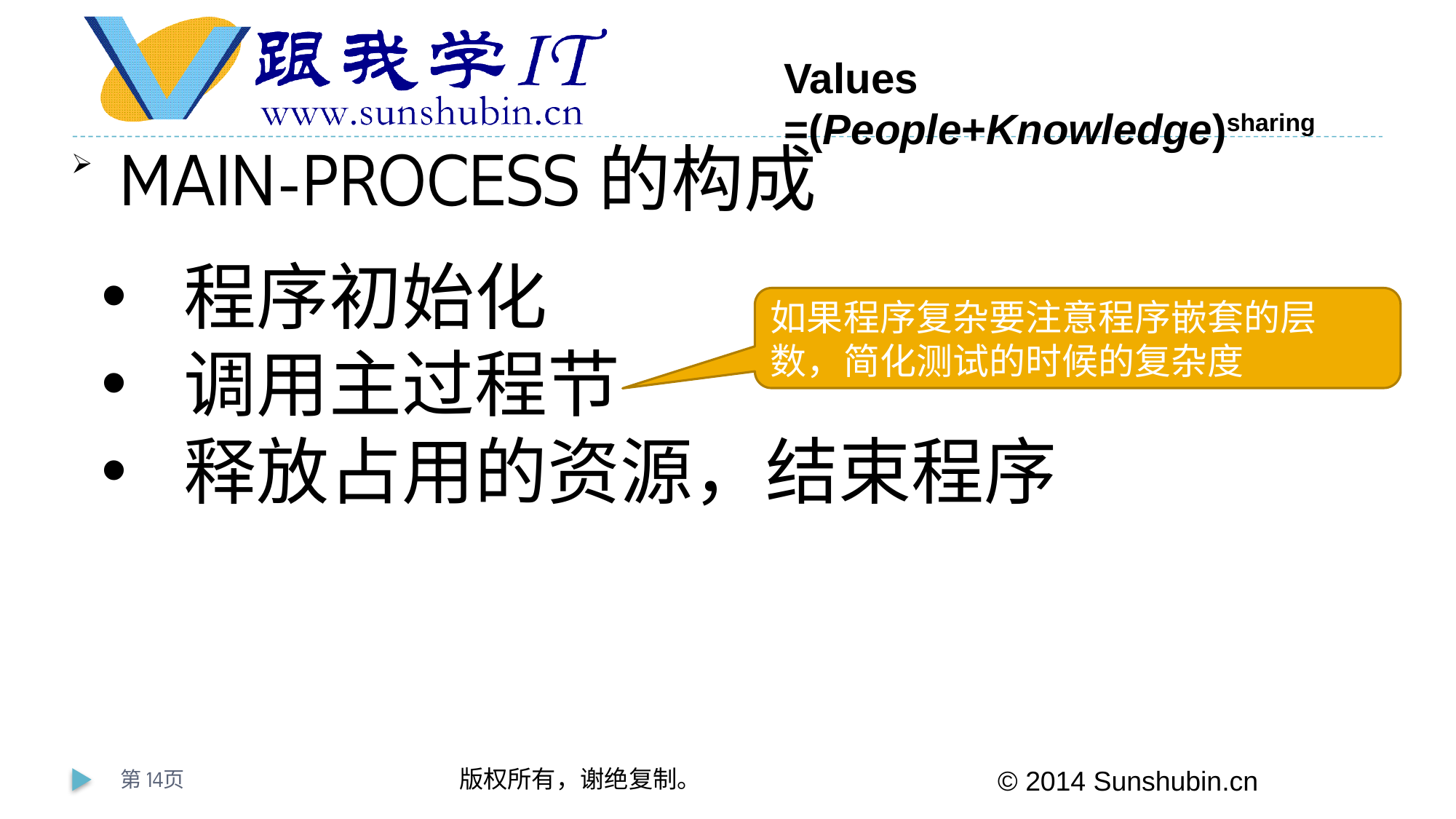

MAIN-PROCESS的构成
程序初始化
调用主过程节
释放占用的资源，结束程序
如果程序复杂要注意程序嵌套的层数，简化测试的时候的复杂度
第14页